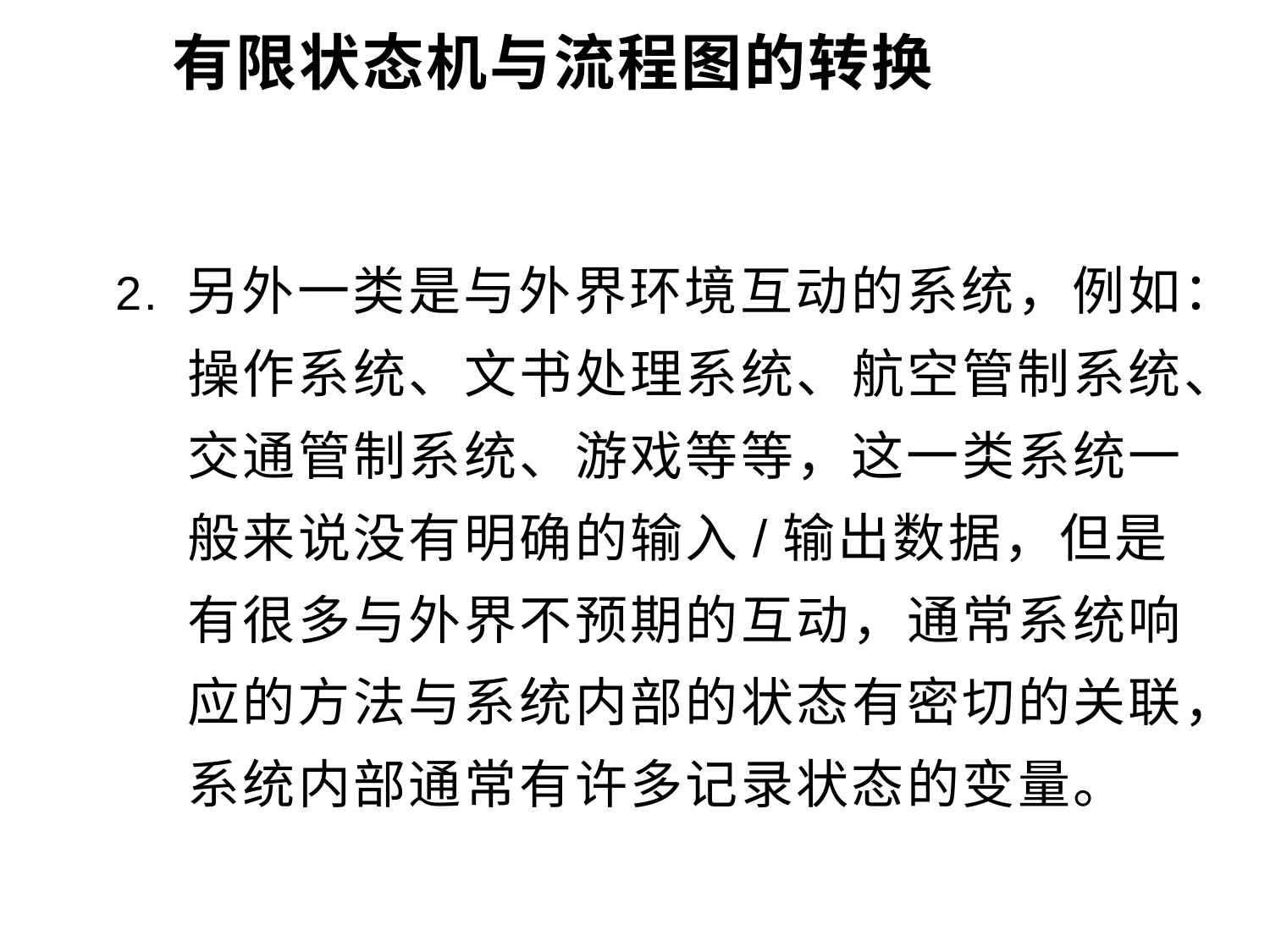

有限状态机与流程图的转换

  2. 另外一类是与外界环境互动的系统，例如：操作系统、文书处理系统、航空管制系统、交通管制系统、游戏等等，这一类系统一般来说没有明确的输入/输出数据，但是有很多与外界不预期的互动，通常系统响应的方法与系统内部的状态有密切的关联，系统内部通常有许多记录状态的变量。